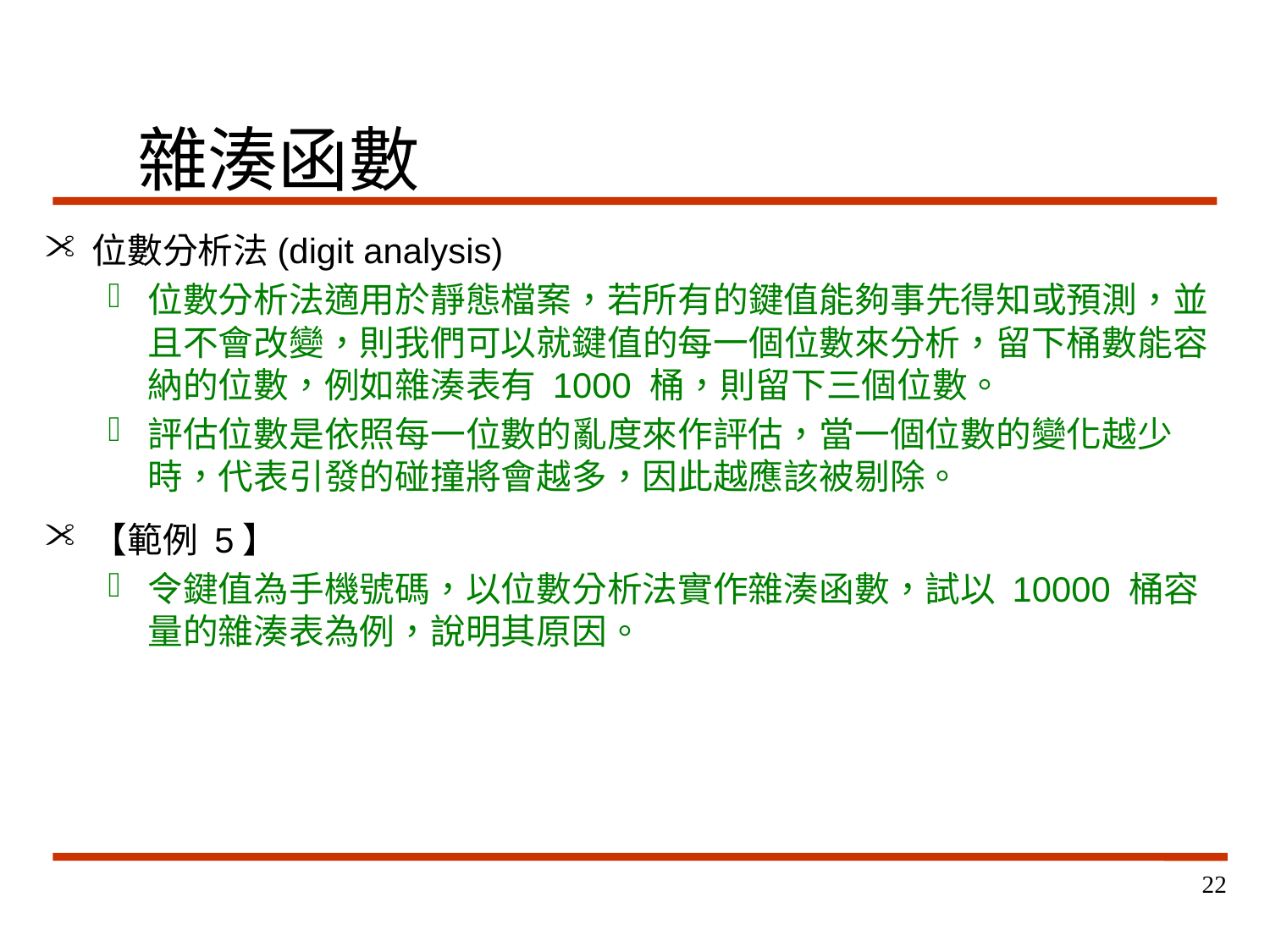

# 雜湊函數
位數分析法(digit analysis)
位數分析法適用於靜態檔案，若所有的鍵值能夠事先得知或預測，並且不會改變，則我們可以就鍵值的每一個位數來分析，留下桶數能容納的位數，例如雜湊表有 1000 桶，則留下三個位數。
評估位數是依照每一位數的亂度來作評估，當一個位數的變化越少時，代表引發的碰撞將會越多，因此越應該被剔除。
【範例 5】
令鍵值為手機號碼，以位數分析法實作雜湊函數，試以 10000 桶容量的雜湊表為例，說明其原因。
22